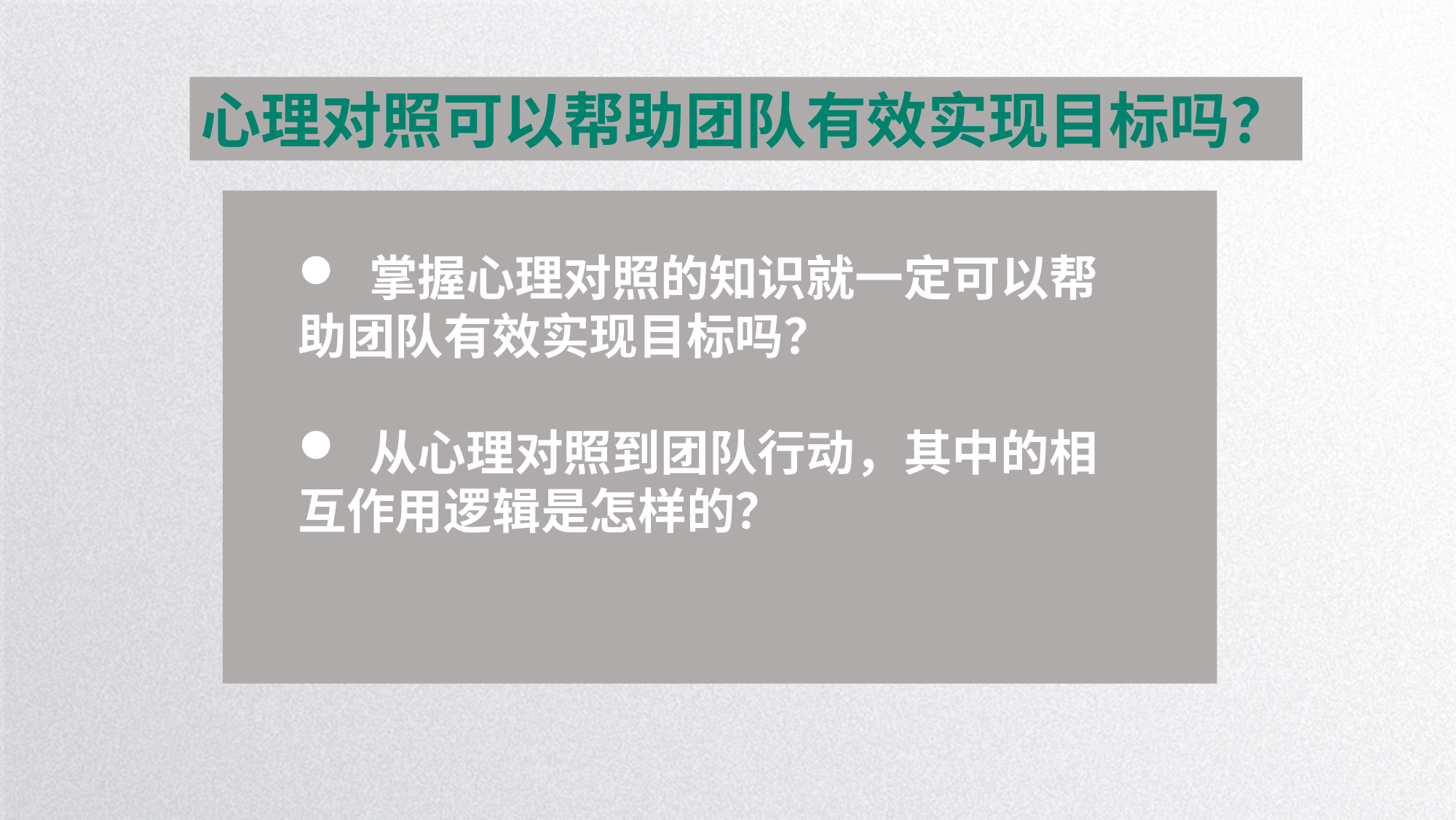

心理对照可以帮助团队有效实现目标吗？

 掌握心理对照的知识就一定可以帮助团队有效实现目标吗？

 从心理对照到团队行动，其中的相互作用逻辑是怎样的？